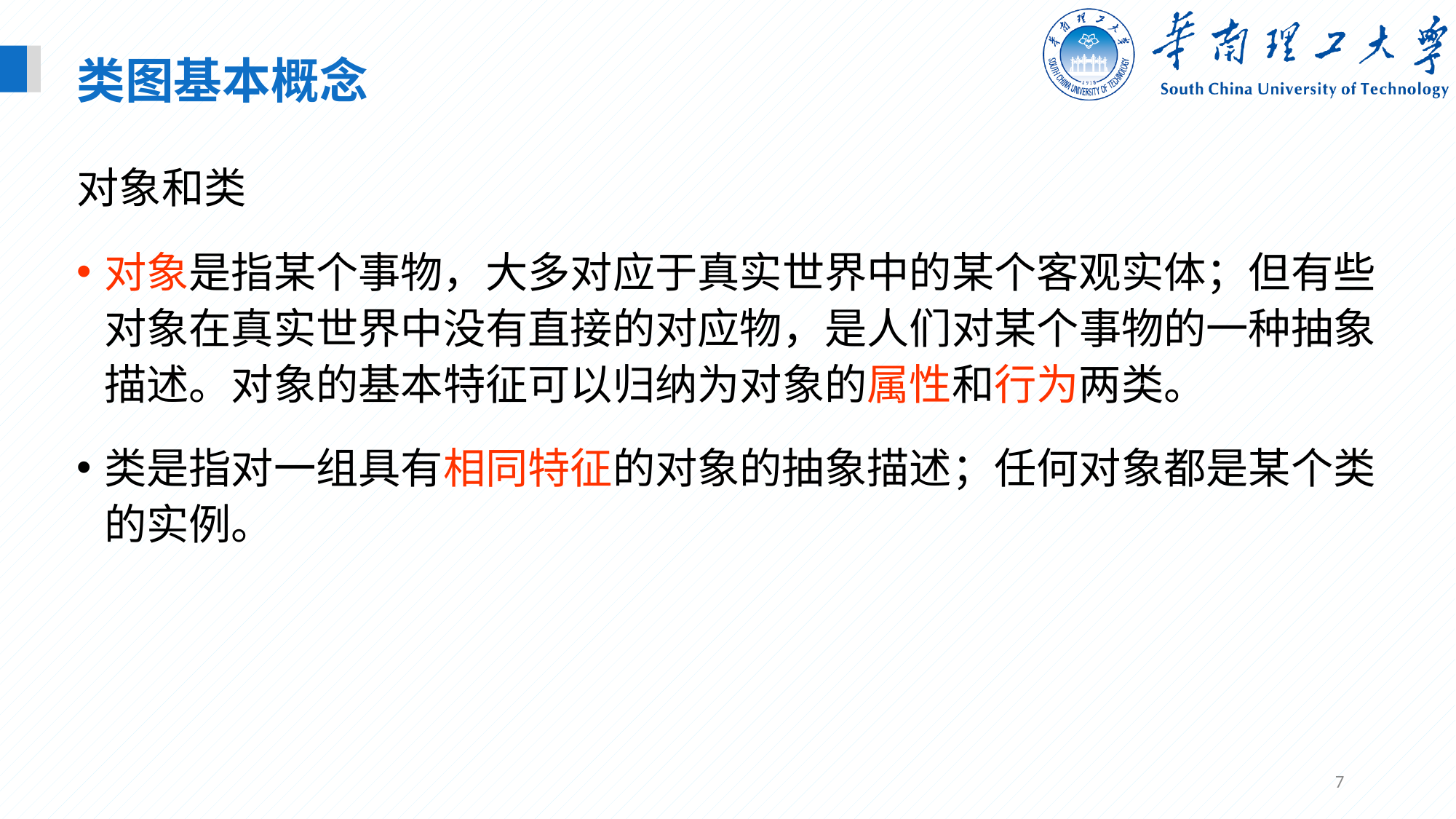

类图基本概念
对象和类
对象是指某个事物，大多对应于真实世界中的某个客观实体；但有些对象在真实世界中没有直接的对应物，是人们对某个事物的一种抽象描述。对象的基本特征可以归纳为对象的属性和行为两类。
类是指对一组具有相同特征的对象的抽象描述；任何对象都是某个类的实例。
7